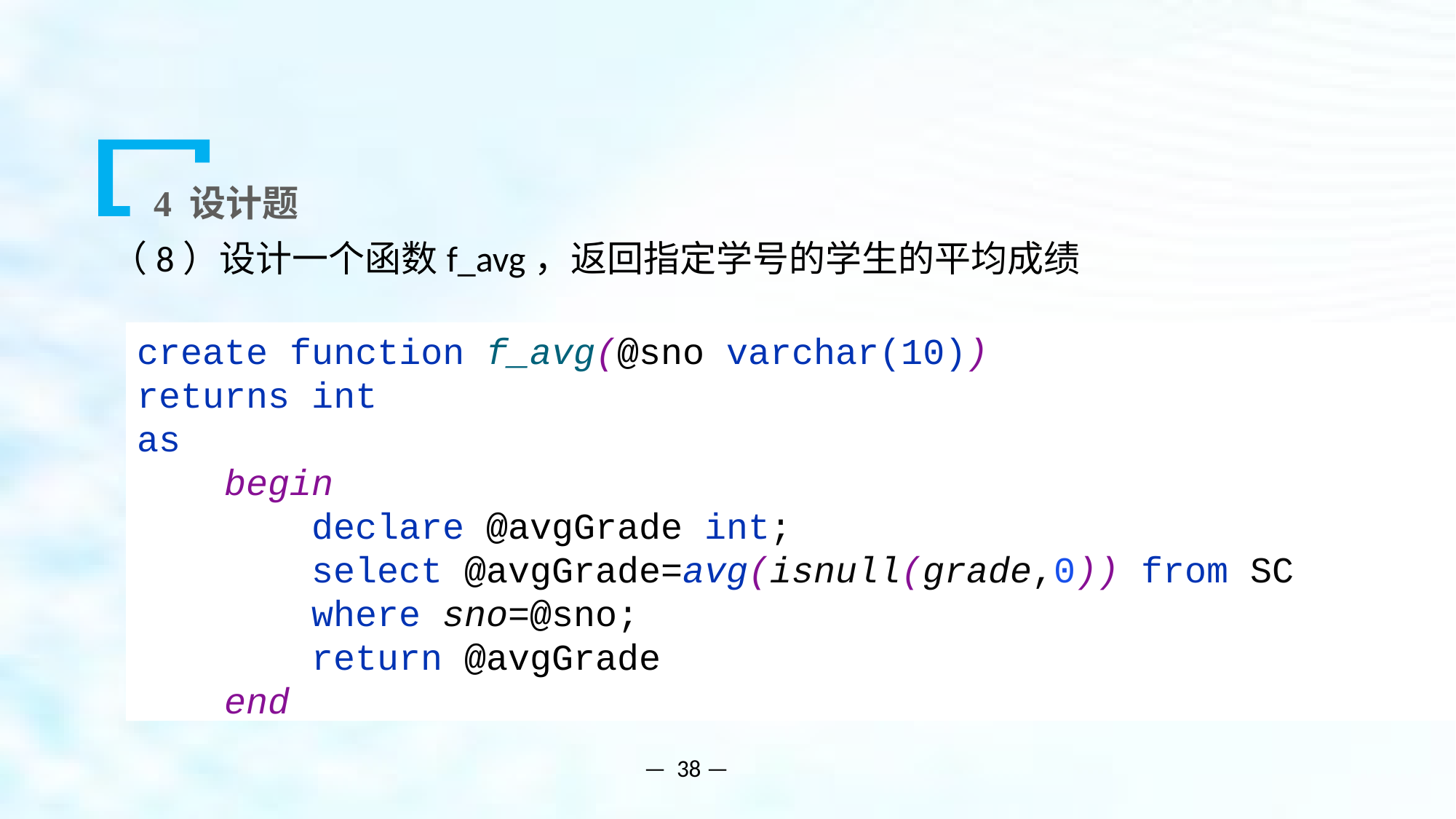

4 设计题
（8）设计一个函数f_avg，返回指定学号的学生的平均成绩
create function f_avg(@sno varchar(10))
returns int
as
    begin
        declare @avgGrade int;
        select @avgGrade=avg(isnull(grade,0)) from SC
        where sno=@sno;
        return @avgGrade
    end